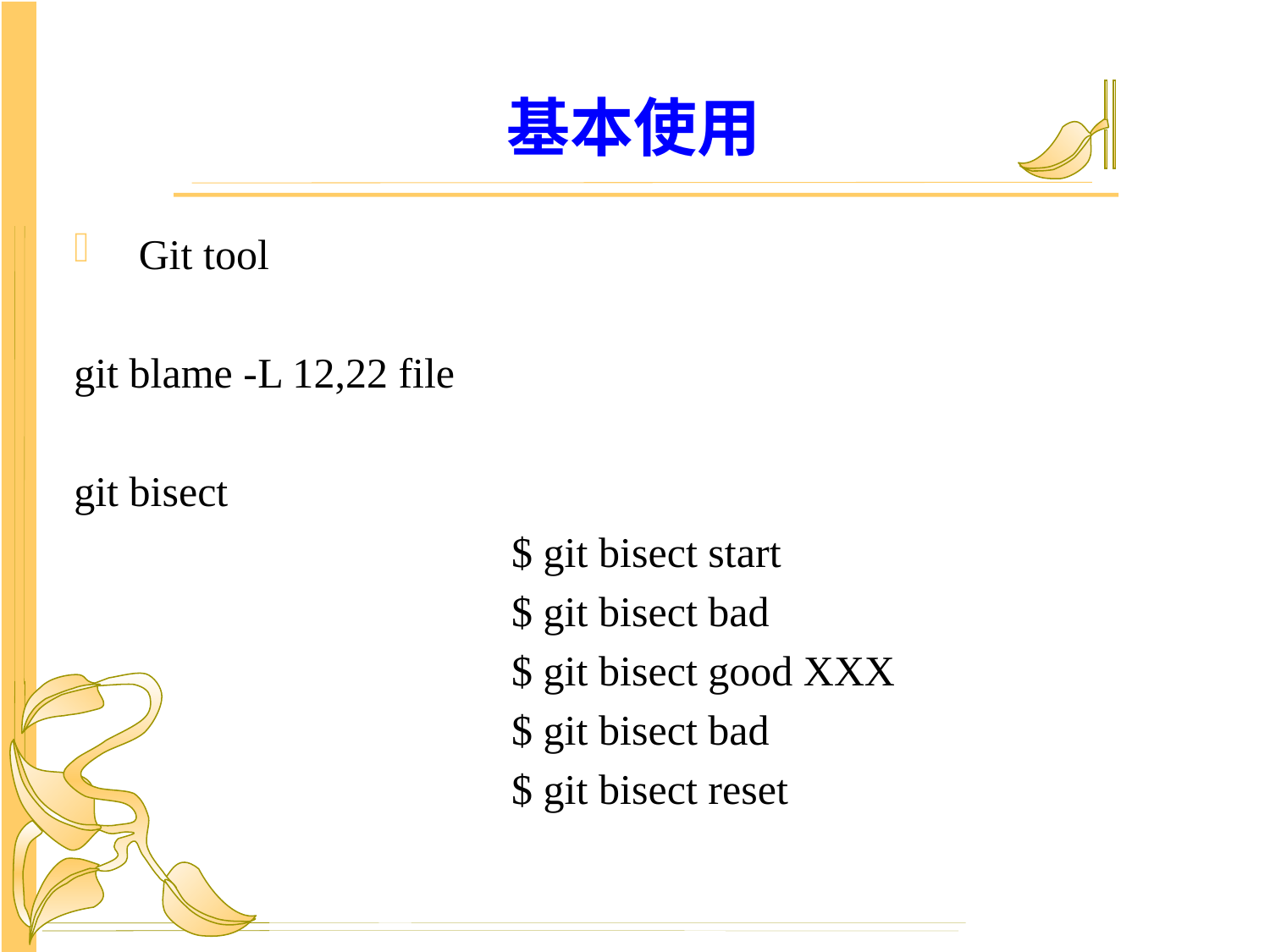

# 基本使用
Git tool

git blame -L 12,22 file

git bisect
$ git bisect start
$ git bisect bad
$ git bisect good XXX
$ git bisect bad
$ git bisect reset